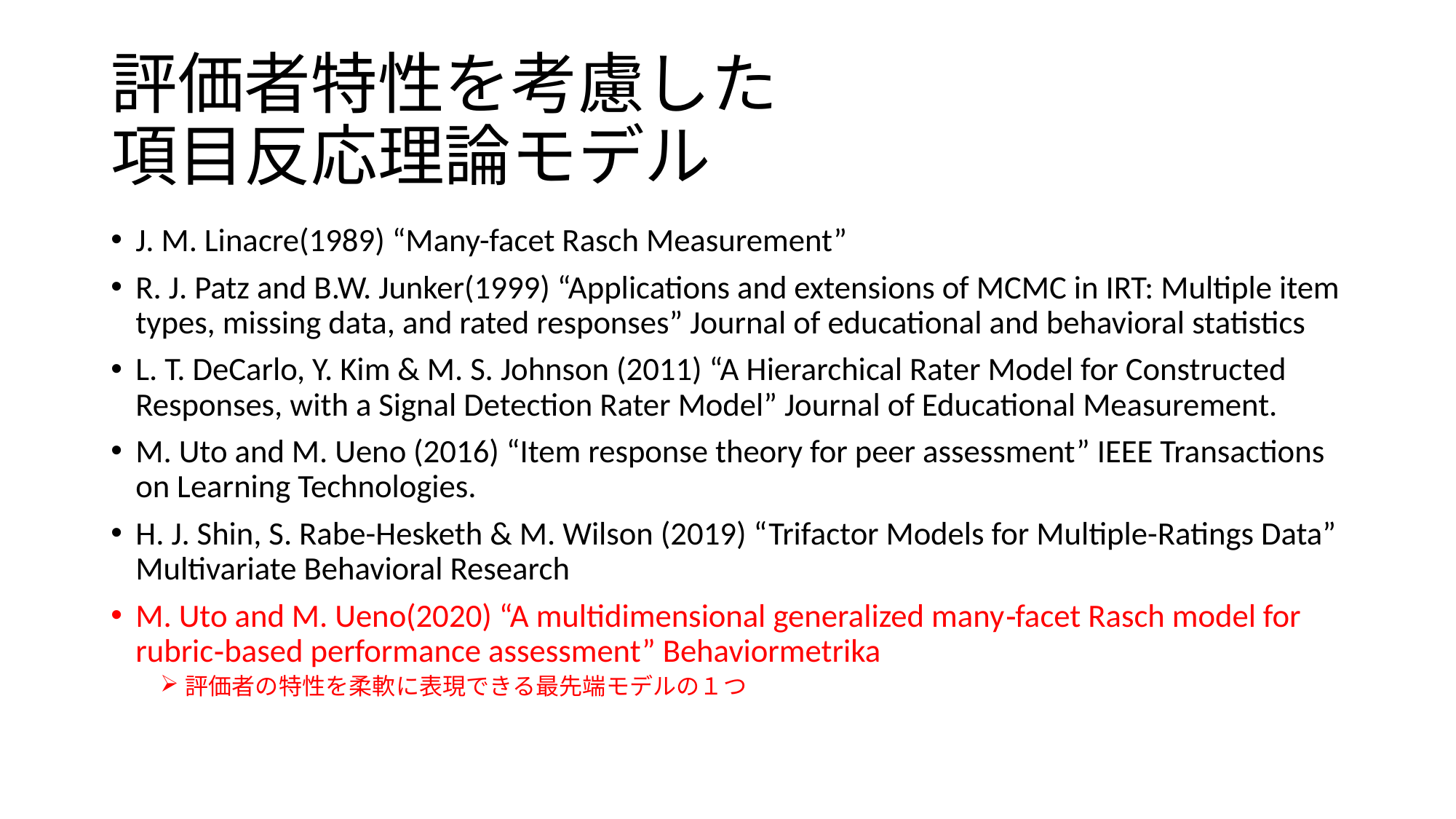

# 評価者特性を考慮した 項目反応理論モデル
J. M. Linacre(1989) “Many-facet Rasch Measurement”
R. J. Patz and B.W. Junker(1999) “Applications and extensions of MCMC in IRT: Multiple item types, missing data, and rated responses” Journal of educational and behavioral statistics
L. T. DeCarlo, Y. Kim & M. S. Johnson (2011) “A Hierarchical Rater Model for Constructed Responses, with a Signal Detection Rater Model” Journal of Educational Measurement.
M. Uto and M. Ueno (2016) “Item response theory for peer assessment” IEEE Transactions on Learning Technologies.
H. J. Shin, S. Rabe-Hesketh & M. Wilson (2019) “Trifactor Models for Multiple-Ratings Data” Multivariate Behavioral Research
M. Uto and M. Ueno(2020) “A multidimensional generalized many‐facet Rasch model for rubric‐based performance assessment” Behaviormetrika
評価者の特性を柔軟に表現できる最先端モデルの１つ